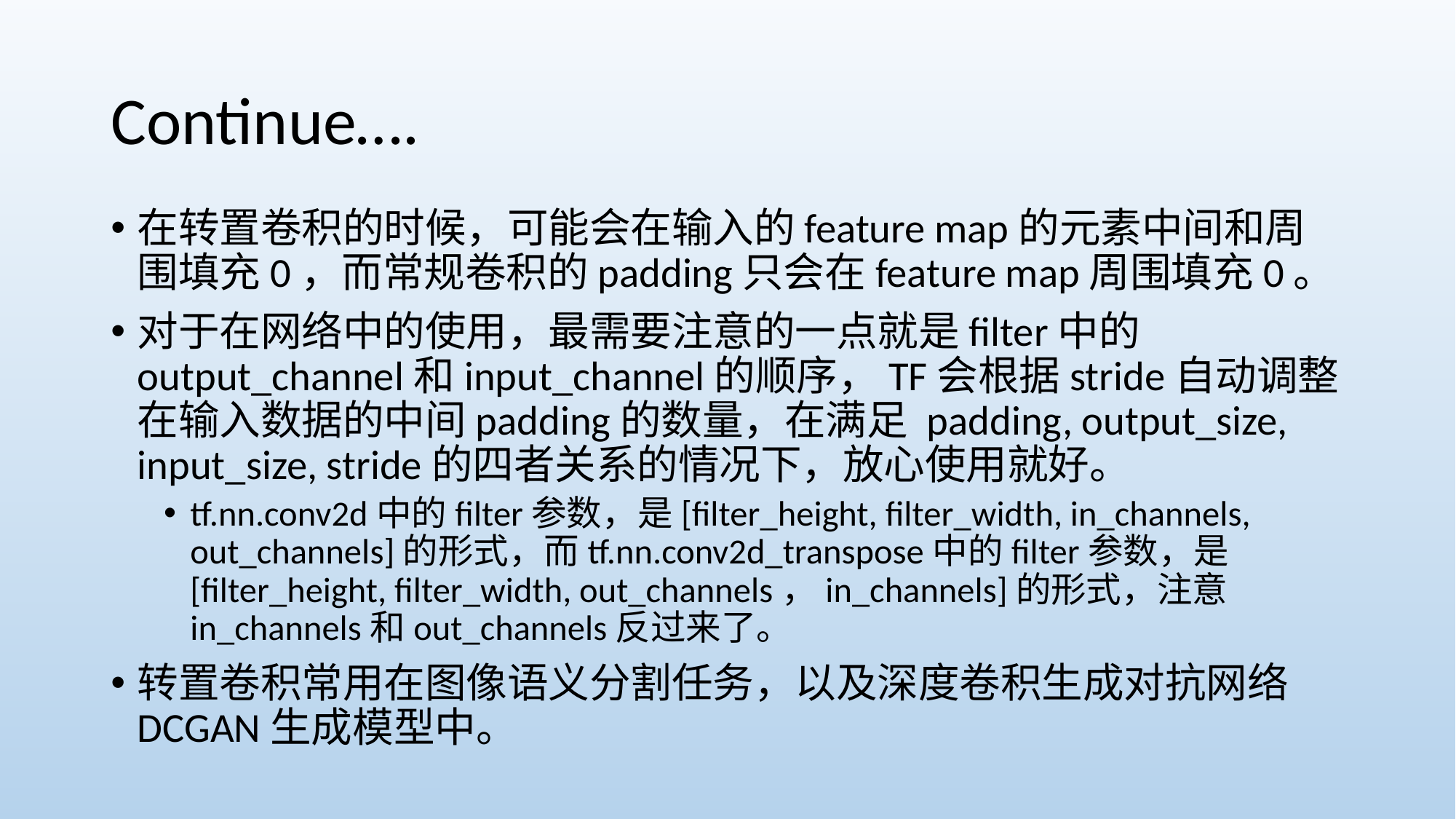

# Continue….
在转置卷积的时候，可能会在输入的feature map的元素中间和周围填充0，而常规卷积的padding只会在feature map周围填充0。
对于在网络中的使用，最需要注意的一点就是filter中的output_channel和input_channel的顺序，TF会根据stride自动调整在输入数据的中间padding的数量，在满足 padding, output_size, input_size, stride的四者关系的情况下，放心使用就好。
tf.nn.conv2d中的filter参数，是[filter_height, filter_width, in_channels, out_channels]的形式，而tf.nn.conv2d_transpose中的filter参数，是[filter_height, filter_width, out_channels，in_channels]的形式，注意in_channels和out_channels反过来了。
转置卷积常用在图像语义分割任务，以及深度卷积生成对抗网络DCGAN生成模型中。